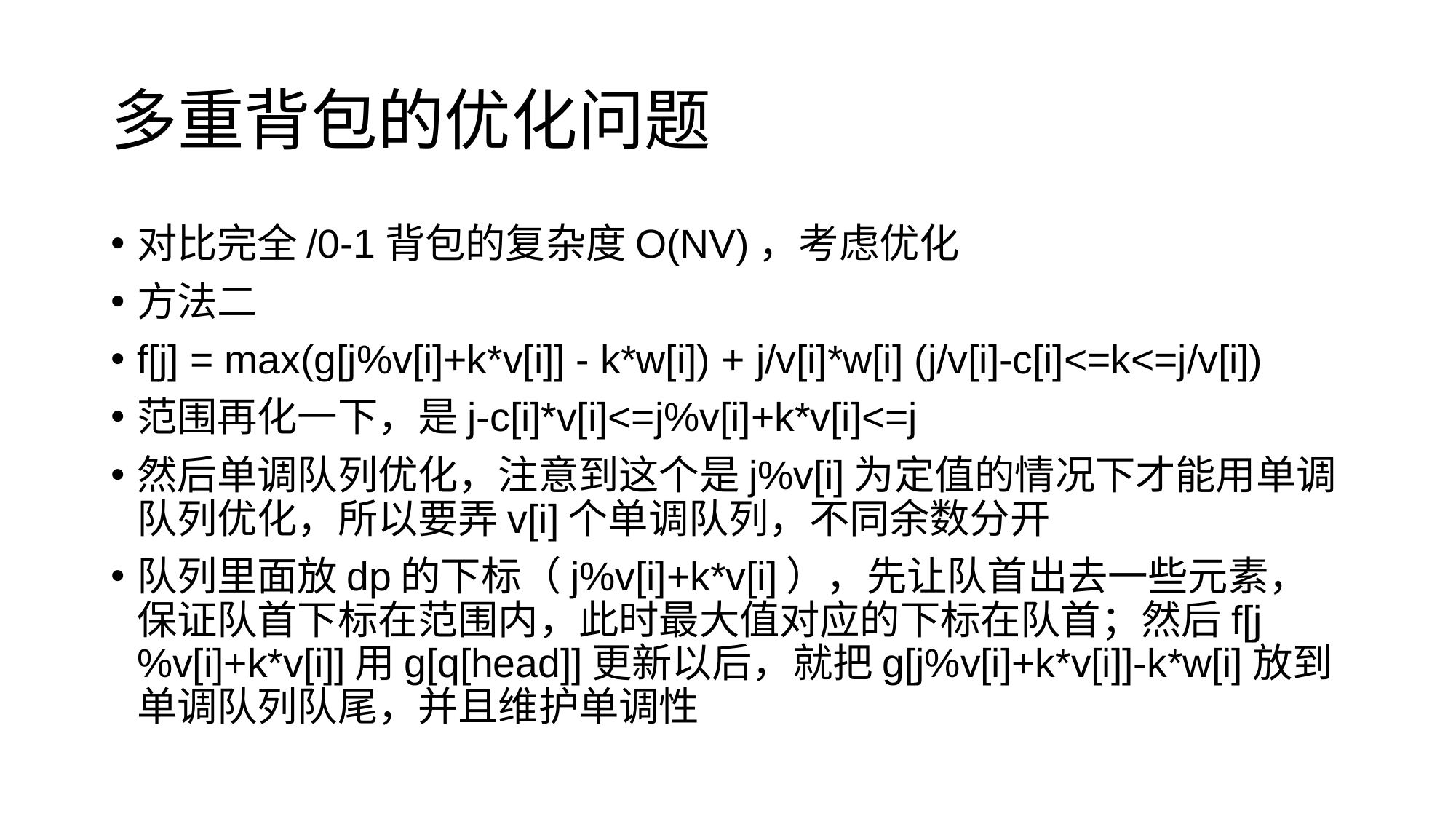

# 多重背包的优化问题
对比完全/0-1背包的复杂度O(NV)，考虑优化
方法二
f[j] = max(g[j%v[i]+k*v[i]] - k*w[i]) + j/v[i]*w[i] (j/v[i]-c[i]<=k<=j/v[i])
范围再化一下，是j-c[i]*v[i]<=j%v[i]+k*v[i]<=j
然后单调队列优化，注意到这个是j%v[i]为定值的情况下才能用单调队列优化，所以要弄v[i]个单调队列，不同余数分开
队列里面放dp的下标（j%v[i]+k*v[i]），先让队首出去一些元素，保证队首下标在范围内，此时最大值对应的下标在队首；然后f[j%v[i]+k*v[i]]用g[q[head]]更新以后，就把g[j%v[i]+k*v[i]]-k*w[i]放到单调队列队尾，并且维护单调性